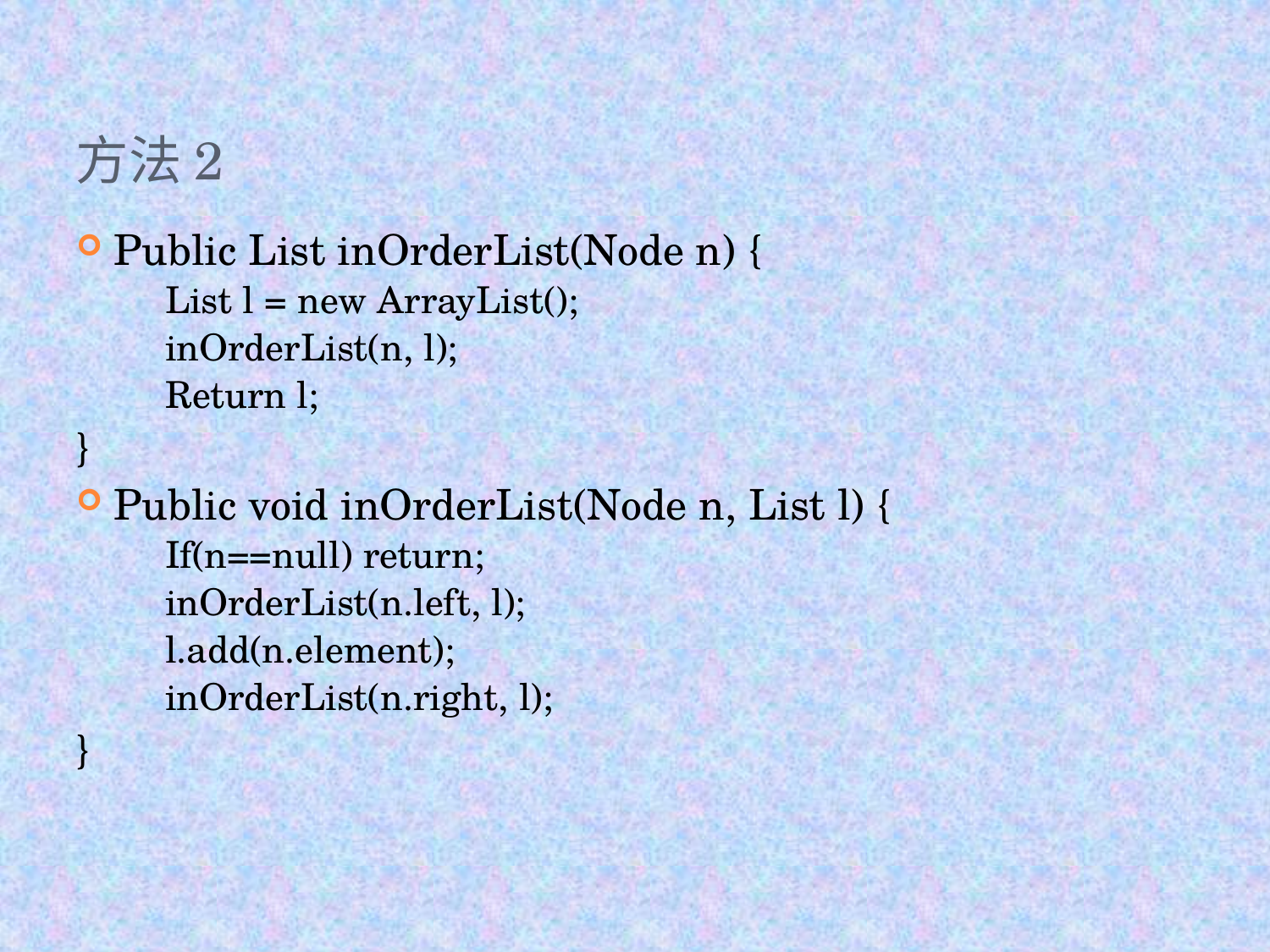

# 方法2
Public List inOrderList(Node n) {
	List l = new ArrayList();
	inOrderList(n, l);
	Return l;
}
Public void inOrderList(Node n, List l) {
	If(n==null) return;
	inOrderList(n.left, l);
	l.add(n.element);
	inOrderList(n.right, l);
}